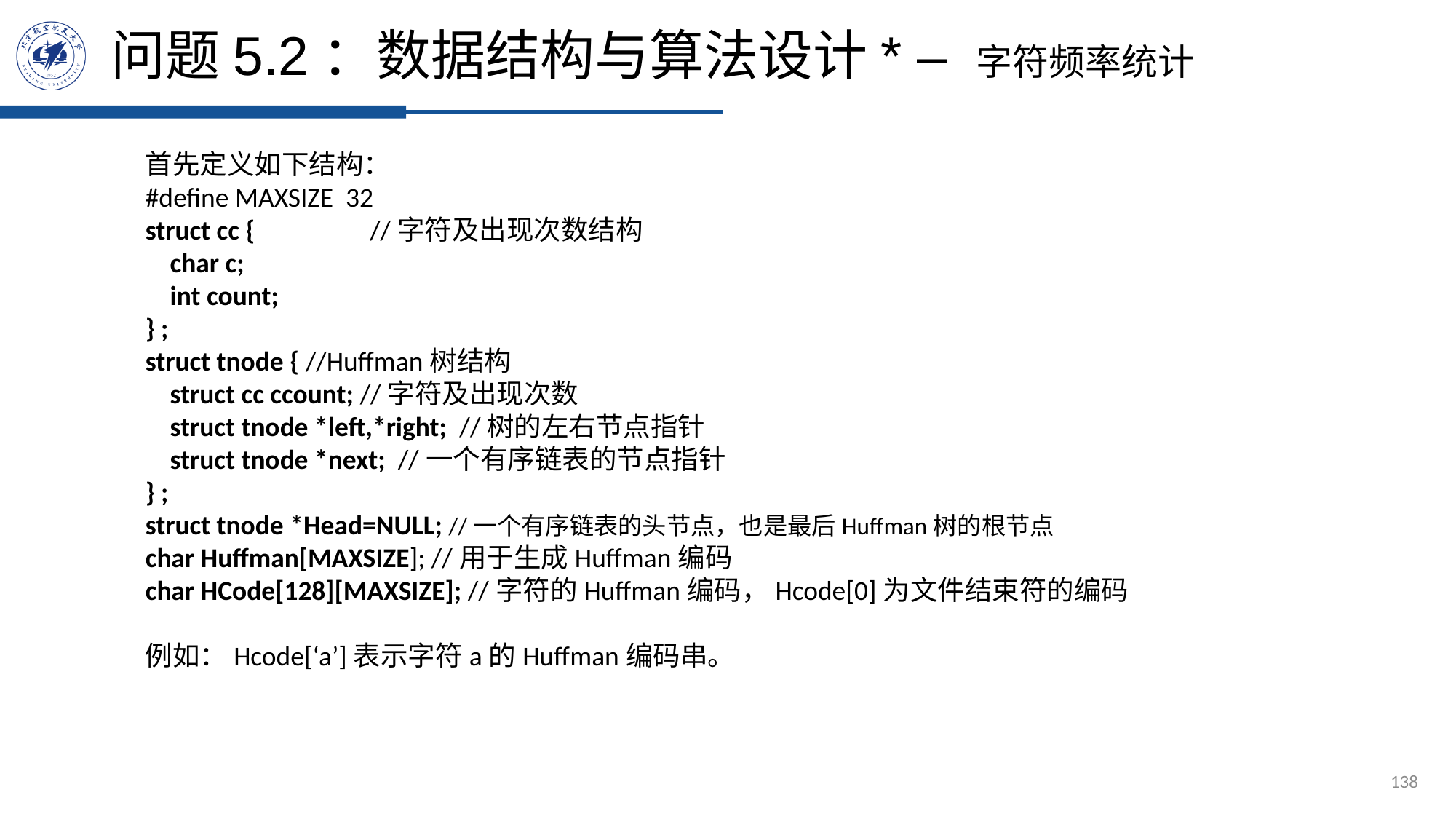

# 问题5.2：数据结构与算法设计* – 字符频率统计
首先定义如下结构：
#define MAXSIZE  32
struct cc {	 //字符及出现次数结构
    char c;
    int count;
} ;
struct tnode { //Huffman树结构
    struct cc ccount; //字符及出现次数
    struct tnode *left,*right;  //树的左右节点指针
    struct tnode *next;  //一个有序链表的节点指针
} ;
struct tnode *Head=NULL; //一个有序链表的头节点，也是最后Huffman树的根节点
char Huffman[MAXSIZE]; //用于生成Huffman编码
char HCode[128][MAXSIZE]; //字符的Huffman编码，Hcode[0]为文件结束符的编码

例如：Hcode[‘a’]表示字符a的Huffman编码串。
138